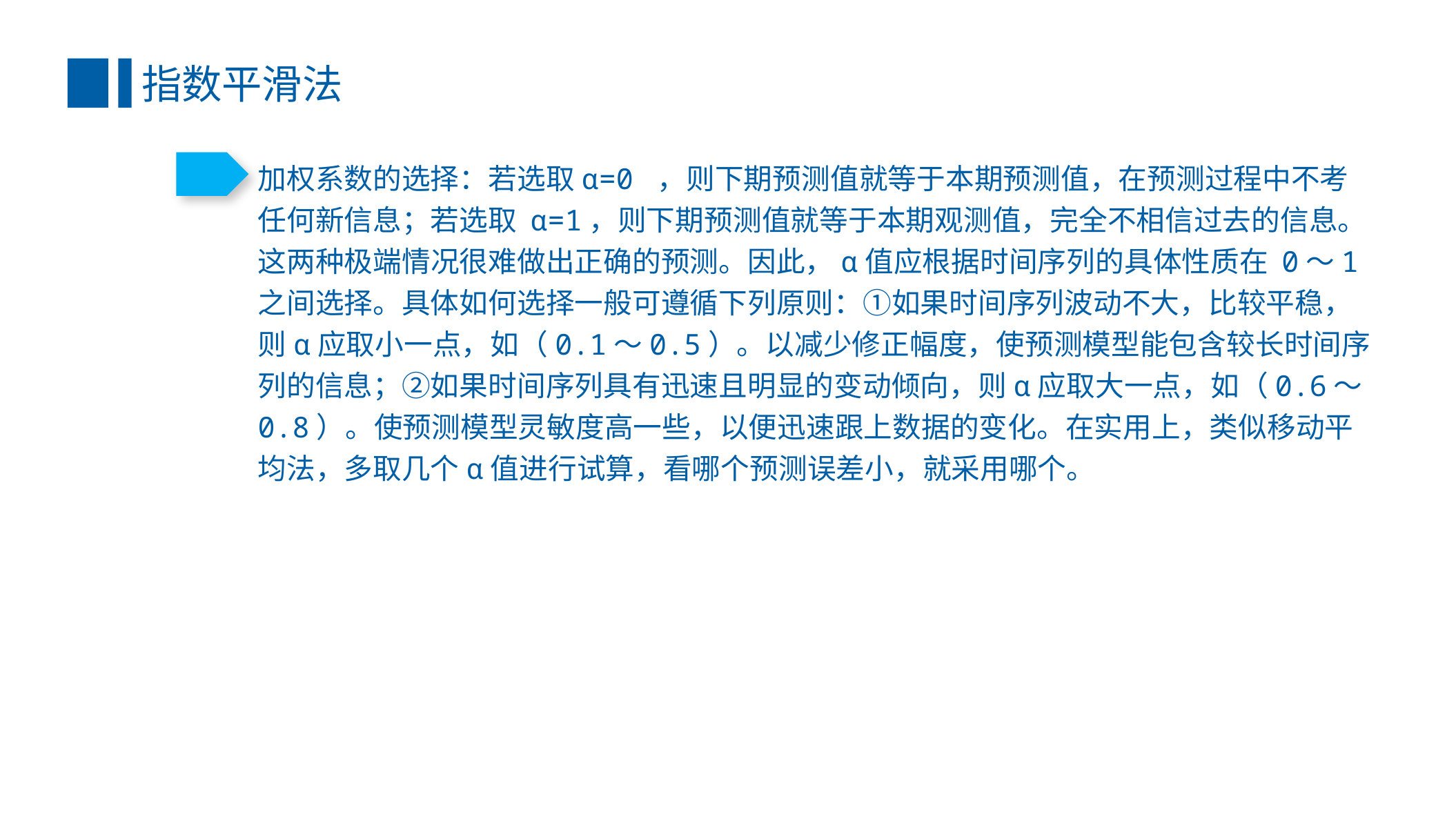

指数平滑法

加权系数的选择：若选取α=0 ，则下期预测值就等于本期预测值，在预测过程中不考任何新信息；若选取 α=1，则下期预测值就等于本期观测值，完全不相信过去的信息。这两种极端情况很难做出正确的预测。因此，α值应根据时间序列的具体性质在 0～1 之间选择。具体如何选择一般可遵循下列原则：①如果时间序列波动不大，比较平稳，则α应取小一点，如（0.1～0.5）。以减少修正幅度，使预测模型能包含较长时间序列的信息；②如果时间序列具有迅速且明显的变动倾向，则α应取大一点，如（0.6～0.8）。使预测模型灵敏度高一些，以便迅速跟上数据的变化。在实用上，类似移动平均法，多取几个α值进行试算，看哪个预测误差小，就采用哪个。